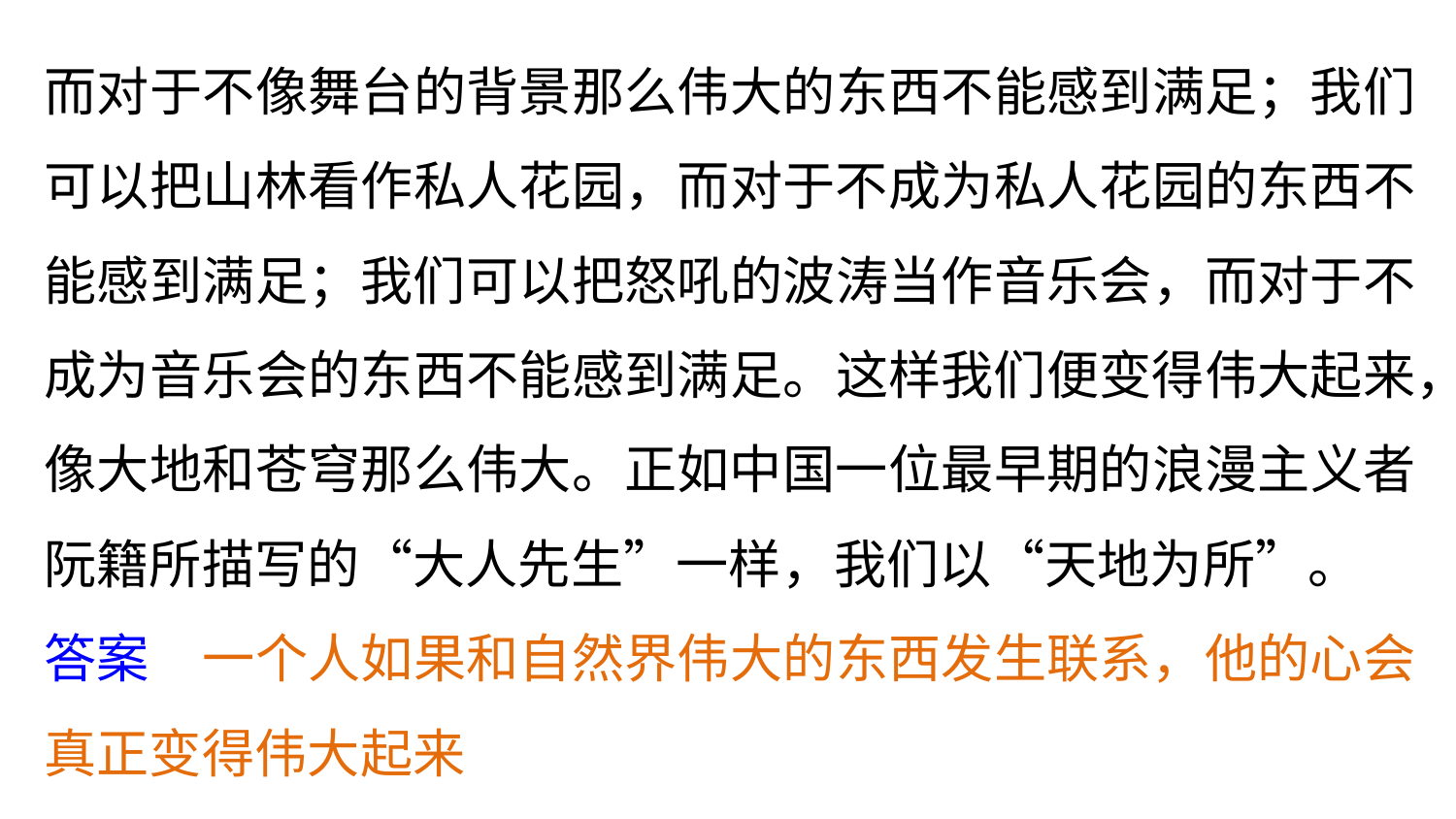

而对于不像舞台的背景那么伟大的东西不能感到满足；我们可以把山林看作私人花园，而对于不成为私人花园的东西不能感到满足；我们可以把怒吼的波涛当作音乐会，而对于不成为音乐会的东西不能感到满足。这样我们便变得伟大起来，像大地和苍穹那么伟大。正如中国一位最早期的浪漫主义者阮籍所描写的“大人先生”一样，我们以“天地为所”。
答案　一个人如果和自然界伟大的东西发生联系，他的心会真正变得伟大起来